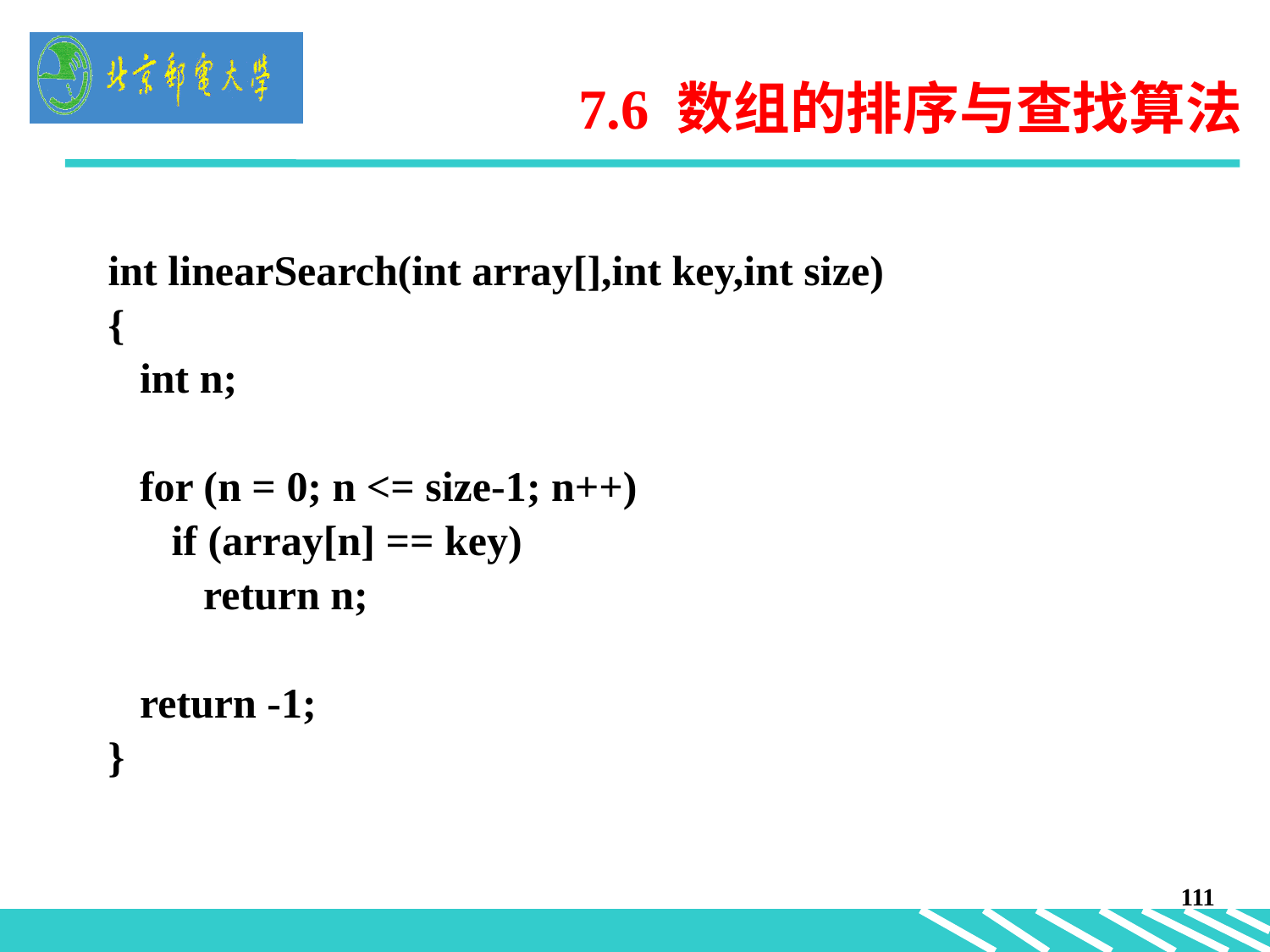

# 7.6 数组的排序与查找算法

int linearSearch(int array[],int key,int size)
{
   int n;

   for (n = 0; n <= size-1; n++)
      if (array[n] == key)
         return n;

   return -1;
}

111